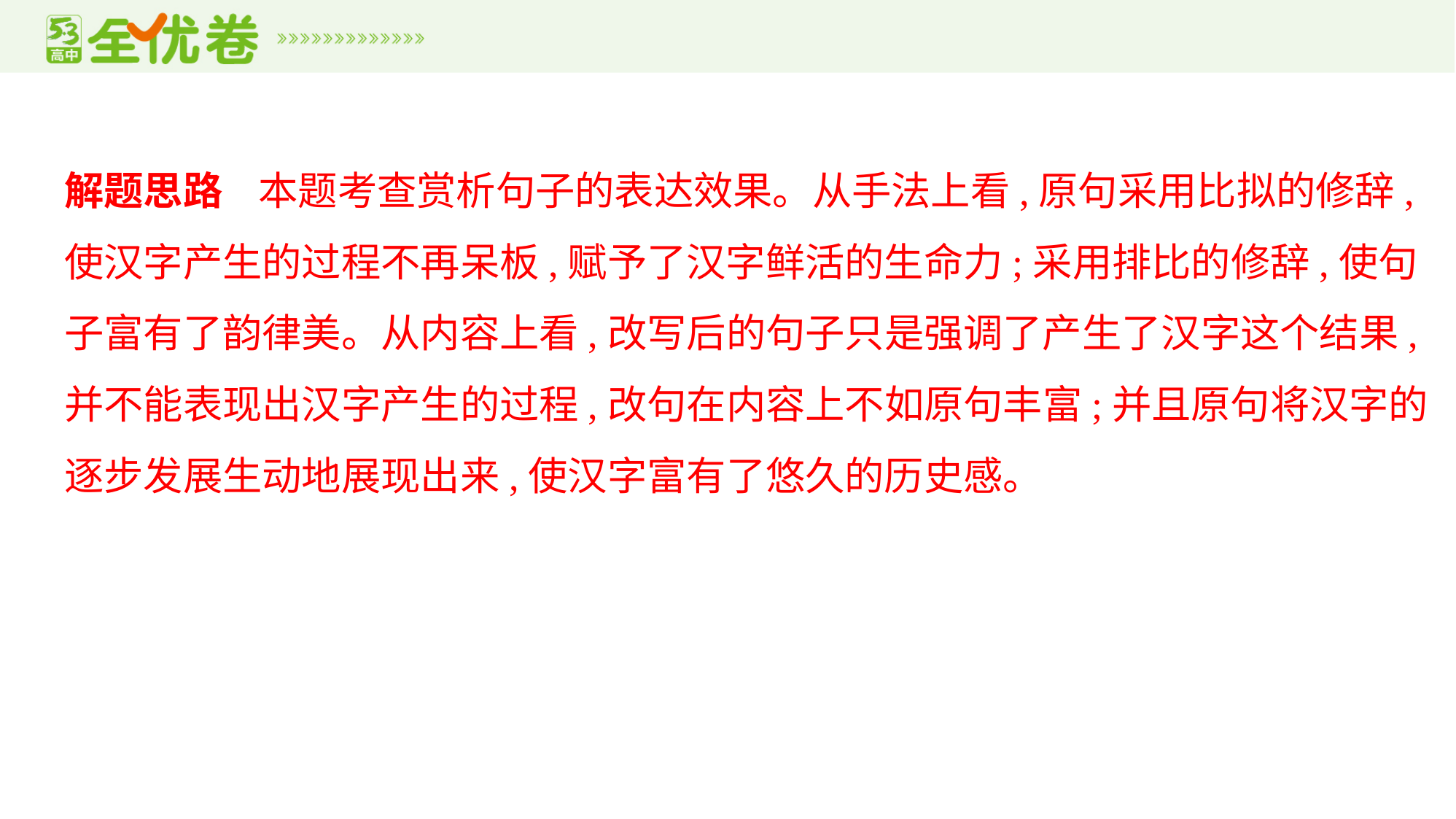

解题思路    本题考查赏析句子的表达效果。从手法上看,原句采用比拟的修辞,
使汉字产生的过程不再呆板,赋予了汉字鲜活的生命力;采用排比的修辞,使句
子富有了韵律美。从内容上看,改写后的句子只是强调了产生了汉字这个结果,
并不能表现出汉字产生的过程,改句在内容上不如原句丰富;并且原句将汉字的
逐步发展生动地展现出来,使汉字富有了悠久的历史感。